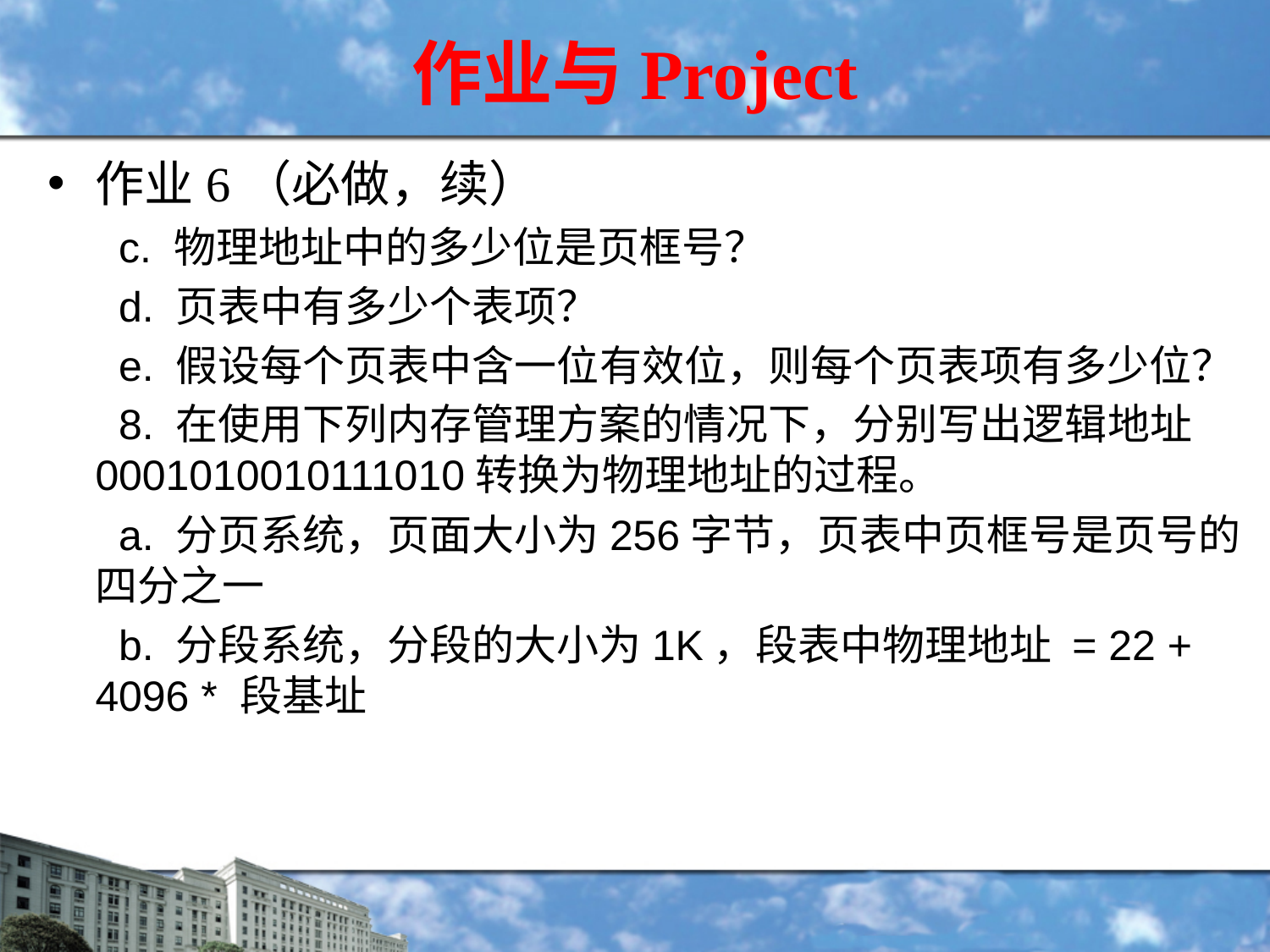

# 作业与Project
作业6（必做，续）
      c. 物理地址中的多少位是页框号？
      d. 页表中有多少个表项？
      e. 假设每个页表中含一位有效位，则每个页表项有多少位？
      8. 在使用下列内存管理方案的情况下，分别写出逻辑地址0001010010111010转换为物理地址的过程。
      a. 分页系统，页面大小为256字节，页表中页框号是页号的四分之一
      b. 分段系统，分段的大小为1K，段表中物理地址 = 22 + 4096 * 段基址